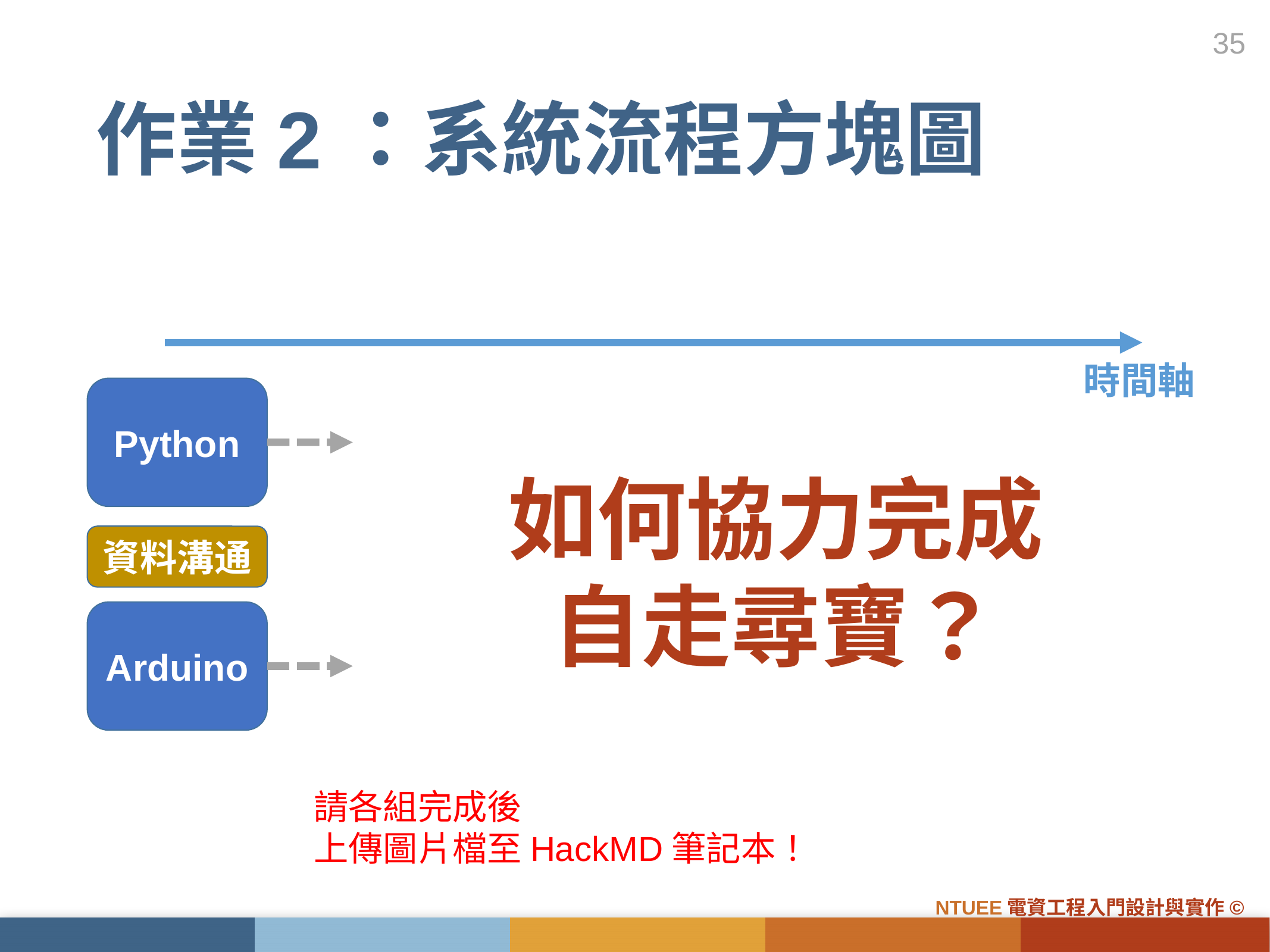

35
# 作業2：系統流程方塊圖
時間軸
Python
如何協力完成自走尋寶？
資料溝通
Arduino
請各組完成後
上傳圖片檔至HackMD筆記本！